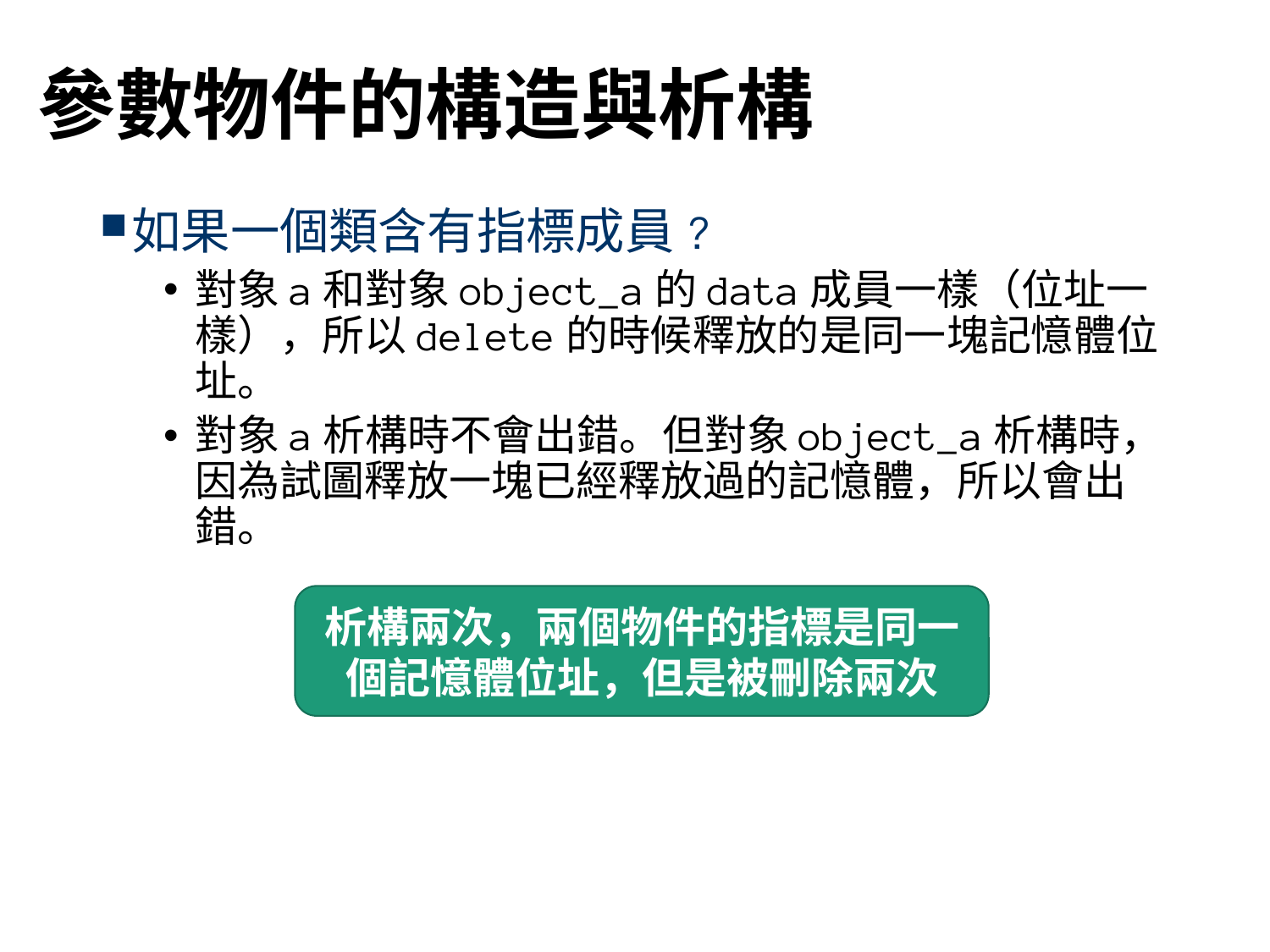

# 參數物件的構造與析構
如果一個類含有指標成員?
對象a和對象object_a的data成員一樣（位址一樣），所以delete的時候釋放的是同一塊記憶體位址。
對象a析構時不會出錯。但對象object_a析構時，因為試圖釋放一塊已經釋放過的記憶體，所以會出錯。
析構兩次，兩個物件的指標是同一個記憶體位址，但是被刪除兩次